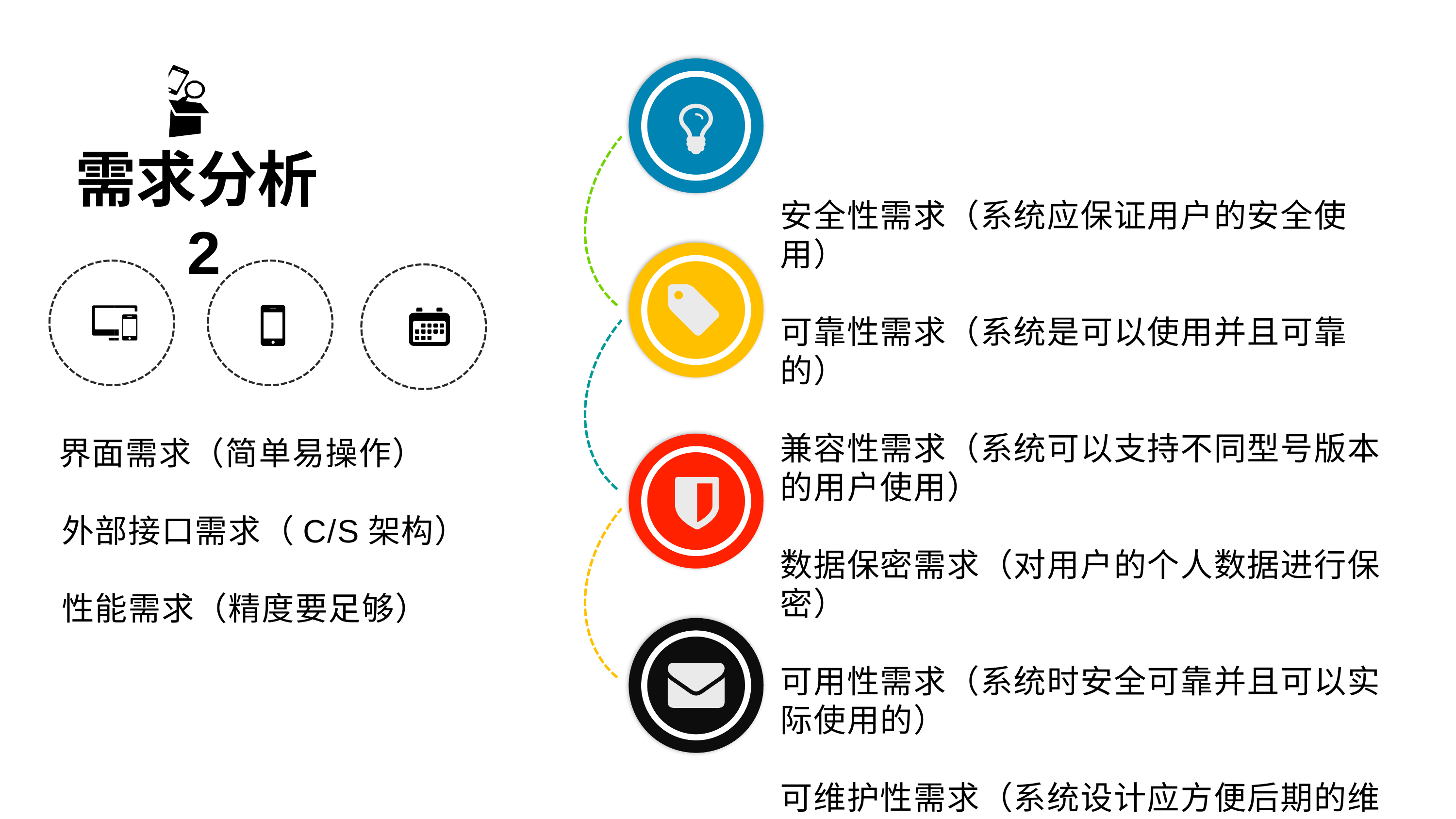

需求分析2

安全性需求（系统应保证用户的安全使用）

可靠性需求（系统是可以使用并且可靠的）

兼容性需求（系统可以支持不同型号版本的用户使用）

数据保密需求（对用户的个人数据进行保密）

可用性需求（系统时安全可靠并且可以实际使用的）

可维护性需求（系统设计应方便后期的维护）

  界面需求（简单易操作）

  外部接口需求（C/S架构）

  性能需求（精度要足够）